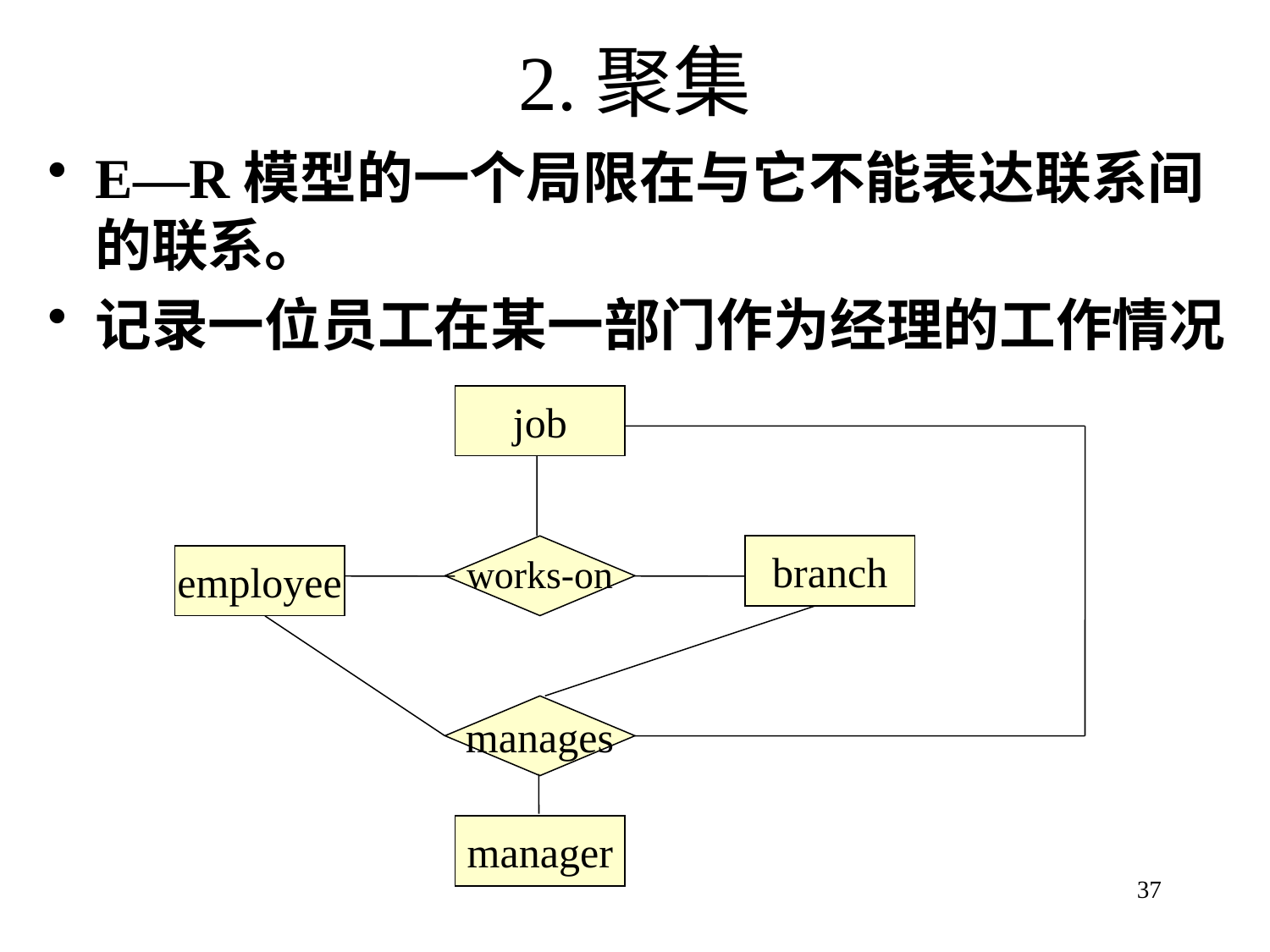

# 2.聚集
E—R模型的一个局限在与它不能表达联系间的联系。
记录一位员工在某一部门作为经理的工作情况
job

works-on
branch
employee

manages

manager
37